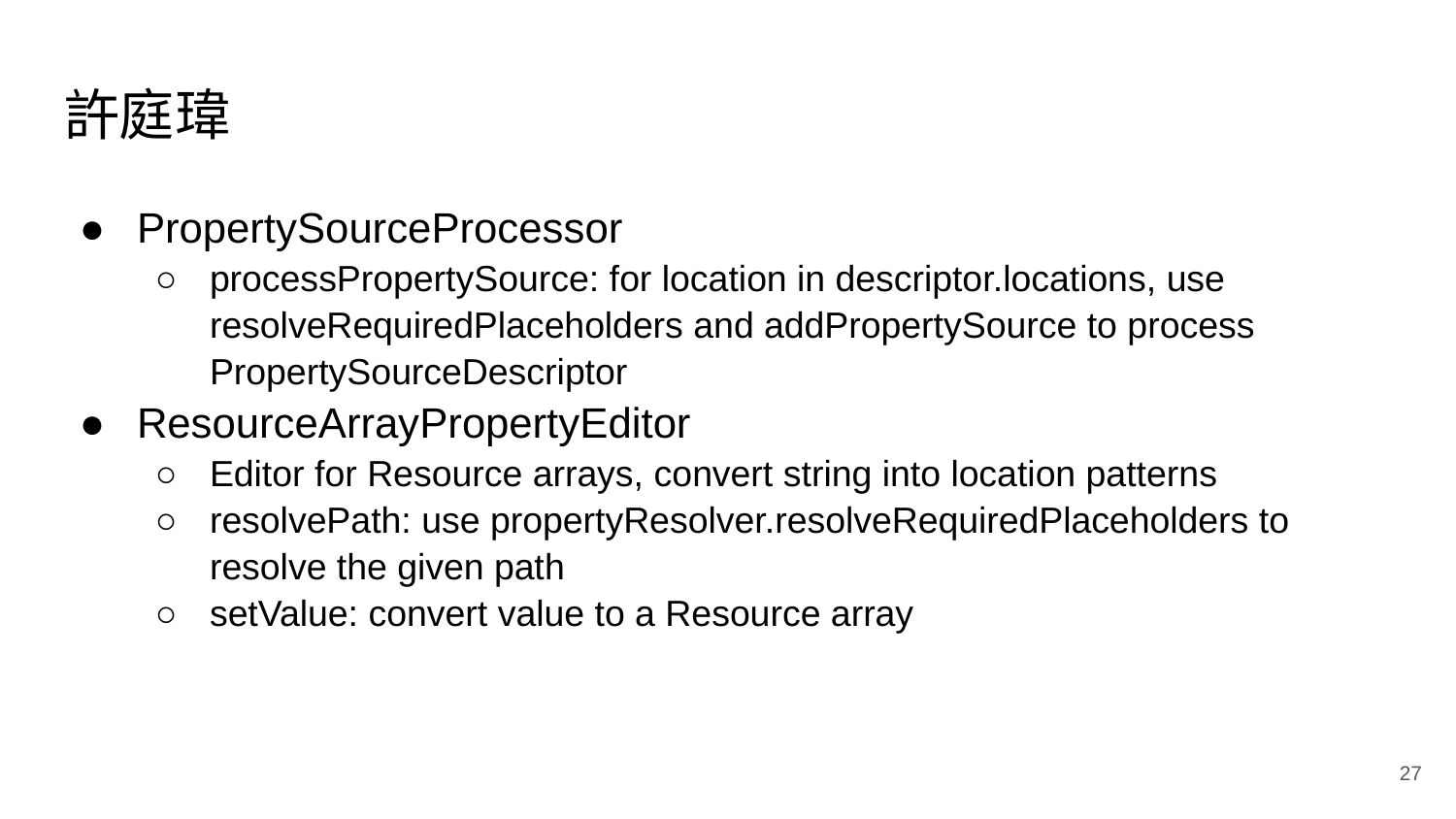

# 許庭瑋
PropertySourceProcessor
processPropertySource: for location in descriptor.locations, use resolveRequiredPlaceholders and addPropertySource to process PropertySourceDescriptor
ResourceArrayPropertyEditor
Editor for Resource arrays, convert string into location patterns
resolvePath: use propertyResolver.resolveRequiredPlaceholders to resolve the given path
setValue: convert value to a Resource array
27